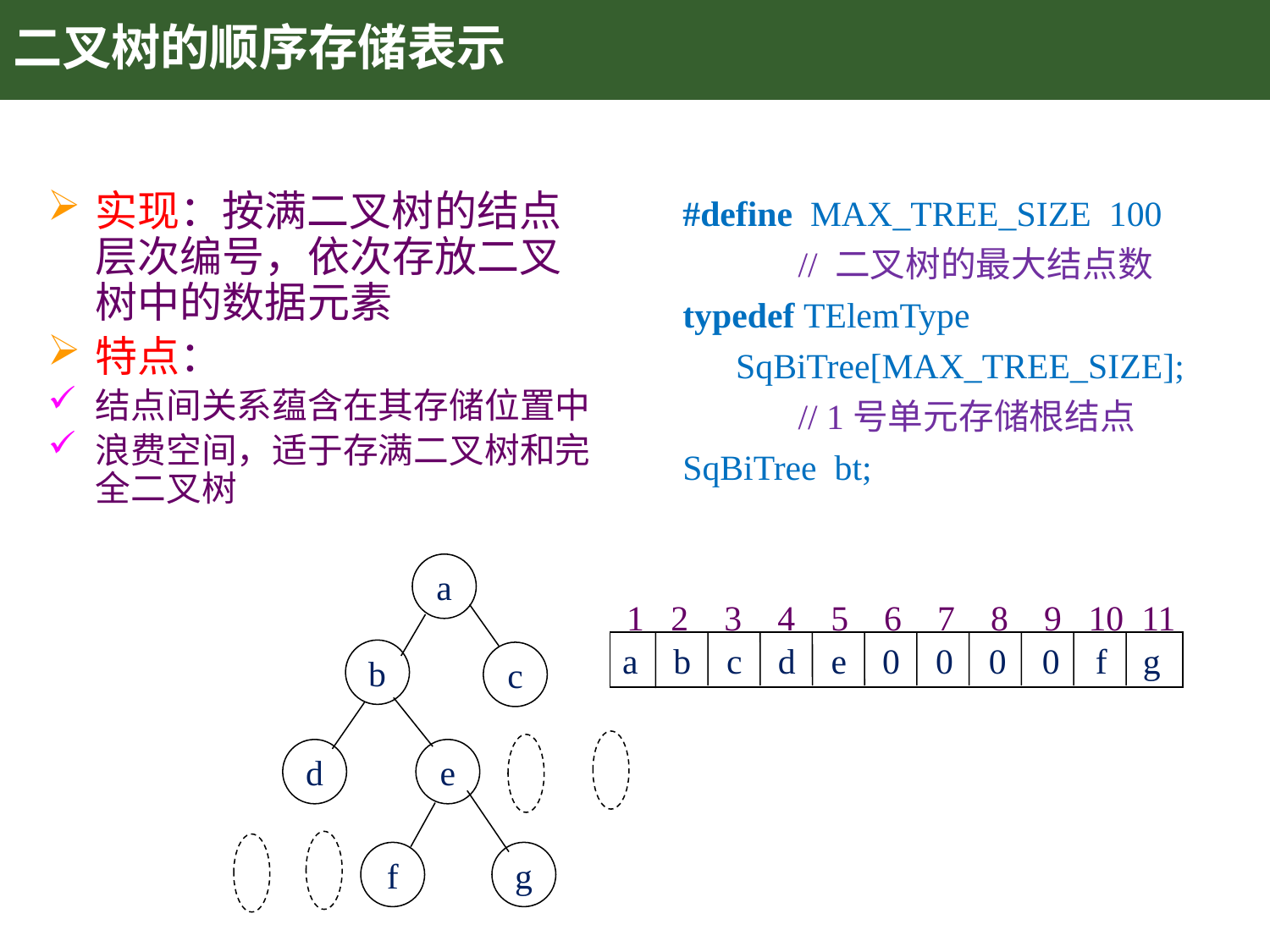

# 二叉树的顺序存储表示
#define  MAX_TREE_SIZE  100
             // 二叉树的最大结点数
typedef TElemType
      SqBiTree[MAX_TREE_SIZE];
             // 1号单元存储根结点
SqBiTree  bt;
实现：按满二叉树的结点层次编号，依次存放二叉树中的数据元素
特点：
结点间关系蕴含在其存储位置中
浪费空间，适于存满二叉树和完全二叉树
a

b
c

d
e

f
g
1   2    3    4    5    6    7    8    9   10  11

a    b    c    d    e    0    0    0    0    f    g